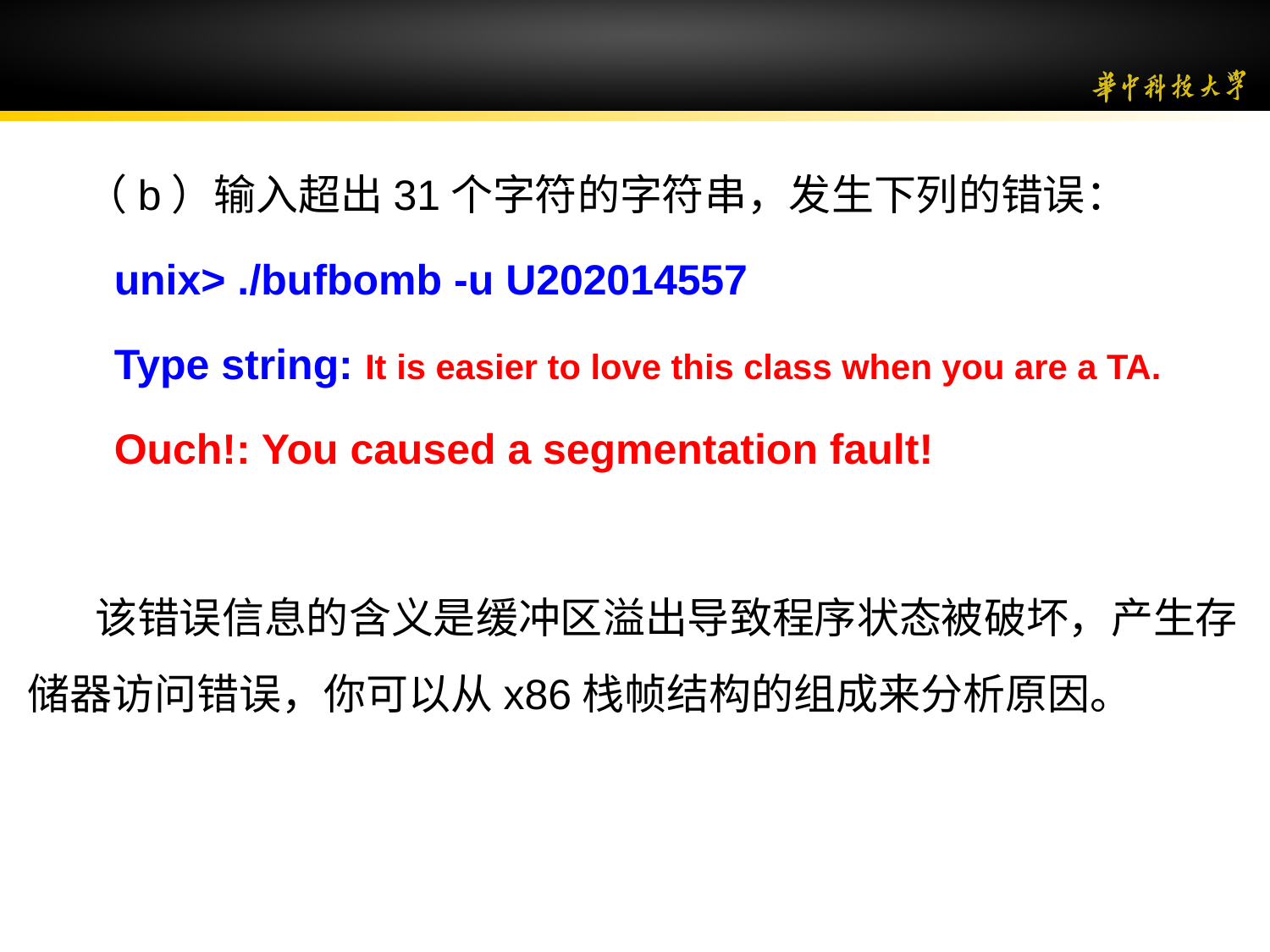

（b）输入超出31个字符的字符串，发生下列的错误：
unix> ./bufbomb -u U202014557
Type string: It is easier to love this class when you are a TA.
Ouch!: You caused a segmentation fault!

      该错误信息的含义是缓冲区溢出导致程序状态被破坏，产生存储器访问错误，你可以从x86栈帧结构的组成来分析原因。